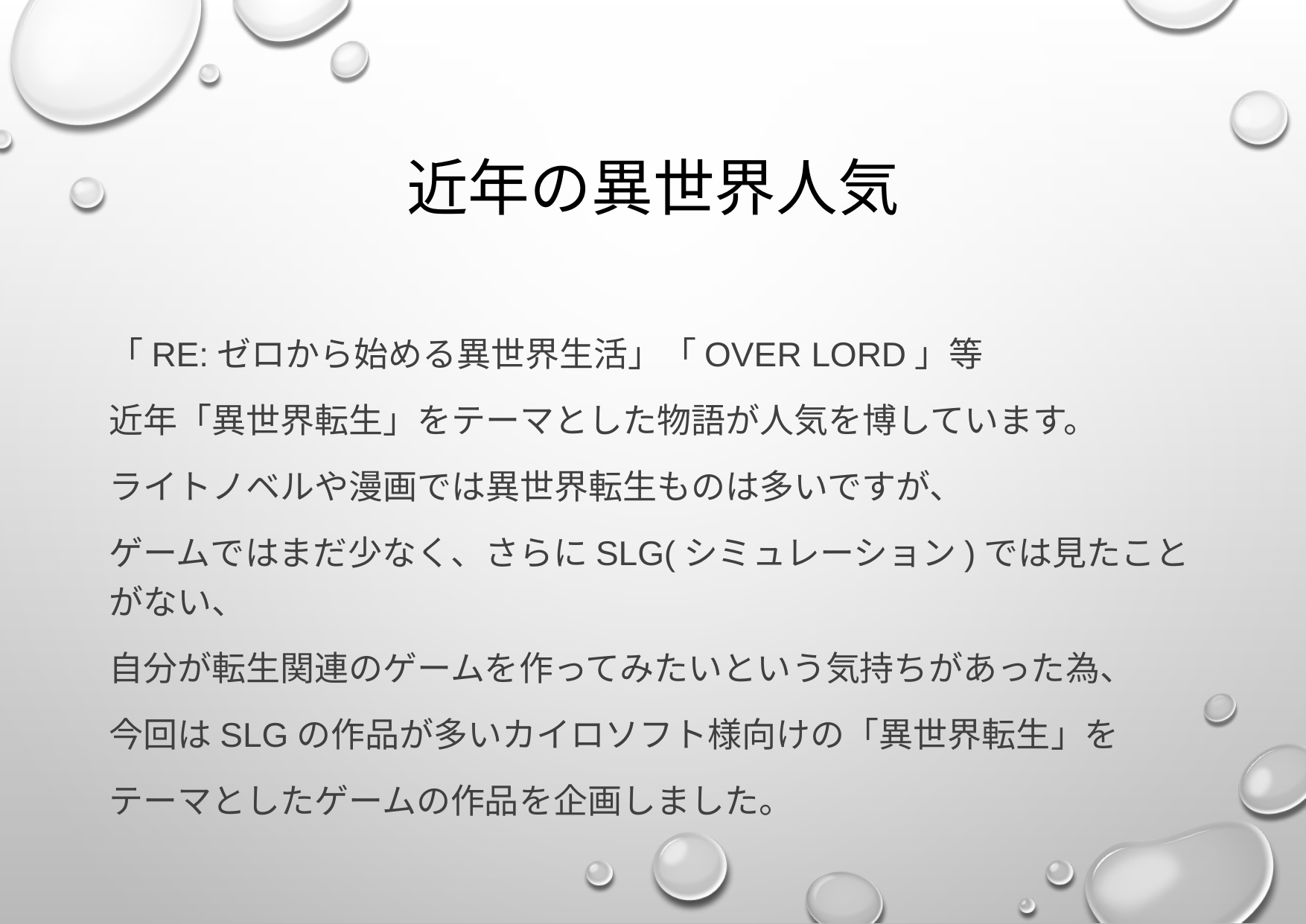

# 近年の異世界人気
「Re:ゼロから始める異世界生活」「OVER LORD」等
近年「異世界転生」をテーマとした物語が人気を博しています。
ライトノベルや漫画では異世界転生ものは多いですが、
ゲームではまだ少なく、さらにSLG(シミュレーション)では見たことがない、
自分が転生関連のゲームを作ってみたいという気持ちがあった為、
今回はSLGの作品が多いカイロソフト様向けの「異世界転生」を
テーマとしたゲームの作品を企画しました。